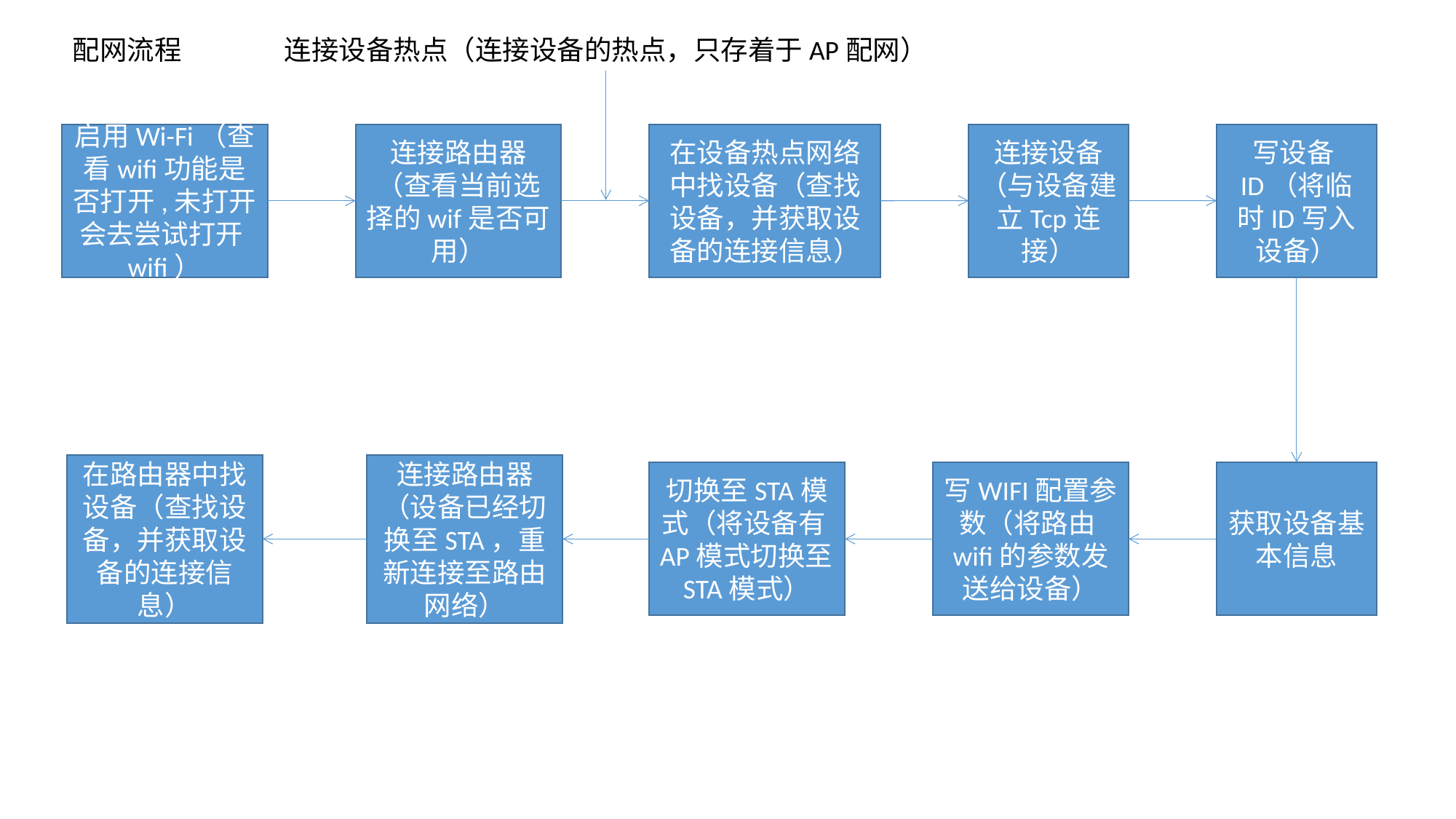

配网流程
连接设备热点（连接设备的热点，只存着于AP配网）
写设备ID（将临时ID写入设备）
启用Wi-Fi（查看wifi功能是否打开,未打开会去尝试打开wifi）
连接路由器（查看当前选择的wif是否可用）
在设备热点网络中找设备（查找设备，并获取设备的连接信息）
连接设备（与设备建立Tcp连接）
在路由器中找设备（查找设备，并获取设备的连接信息）
连接路由器（设备已经切换至STA，重新连接至路由网络）
切换至STA模式（将设备有AP模式切换至STA模式）
写WIFI配置参数（将路由wifi的参数发送给设备）
获取设备基本信息